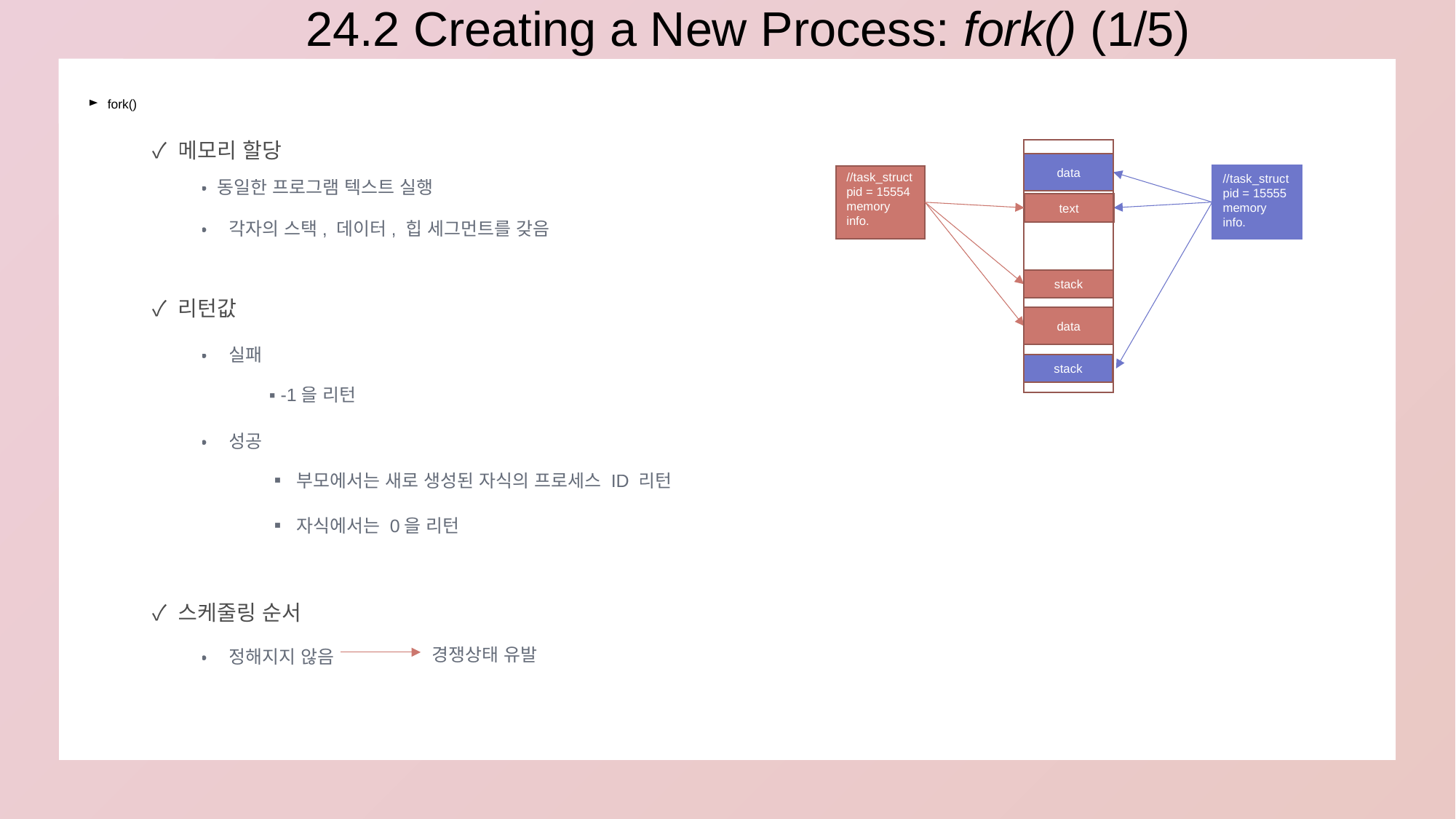

24.2 Creating a New Process: fork() (1/5)
# fork()
✓ 메모리 할당

//task_struct
pid = 15555
memory info.

//task_struct
pid = 15554
memory info.

data
text
stack
data
stack
• 동일한 프로그램 텍스트 실행
• 각자의 스택, 데이터, 힙 세그먼트를 갖음
✓ 리턴값
• 실패
▪︎ -1을 리턴
• 성공
▪︎ 부모에서는 새로 생성된 자식의 프로세스 ID 리턴
▪︎ 자식에서는 0을 리턴
✓ 스케줄링 순서
경쟁상태 유발
• 정해지지 않음